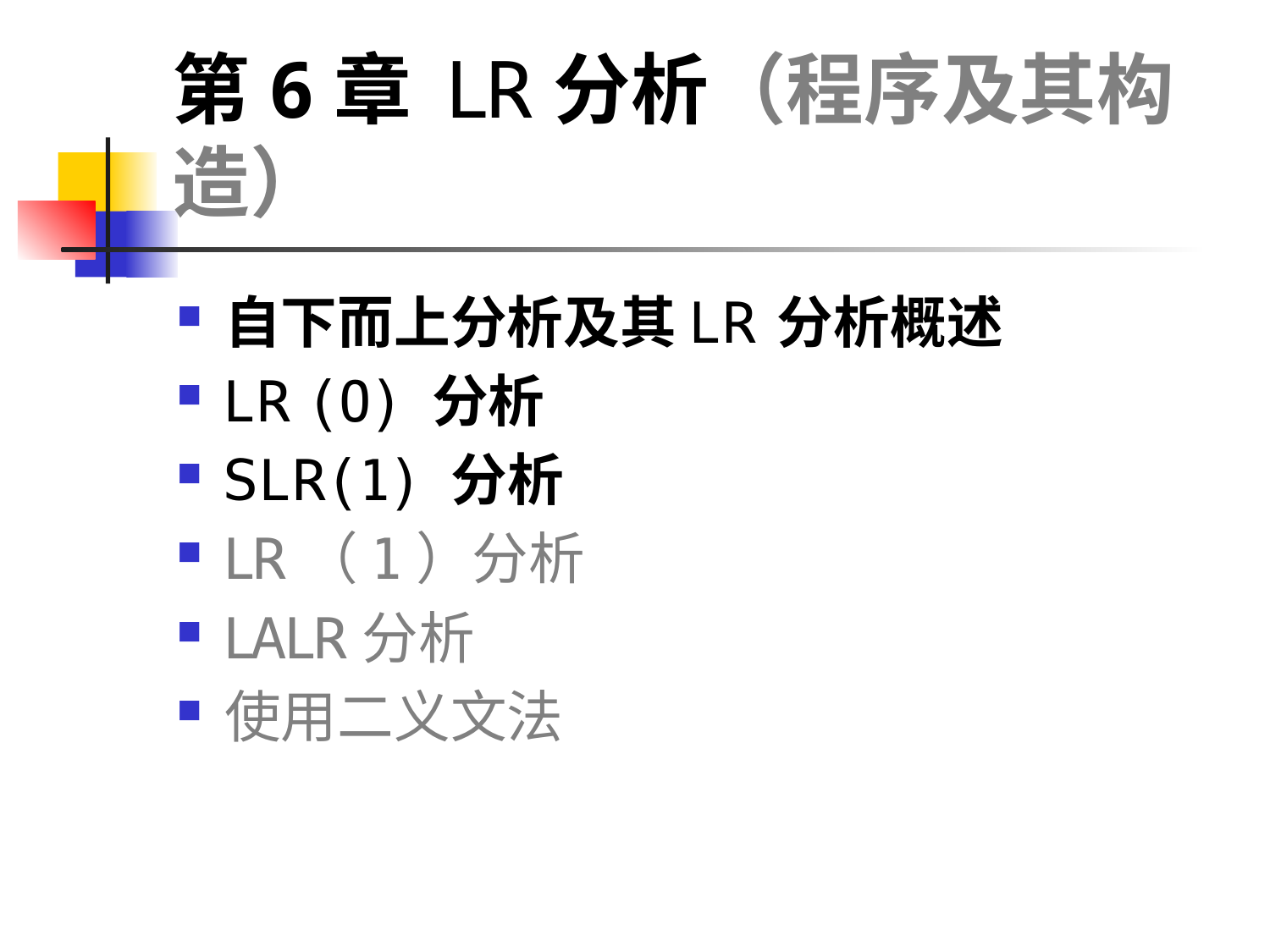

# 第6章 LR分析（程序及其构造）
自下而上分析及其LR分析概述
LR (0) 分析
SLR(1) 分析
LR（1）分析
LALR分析
使用二义文法